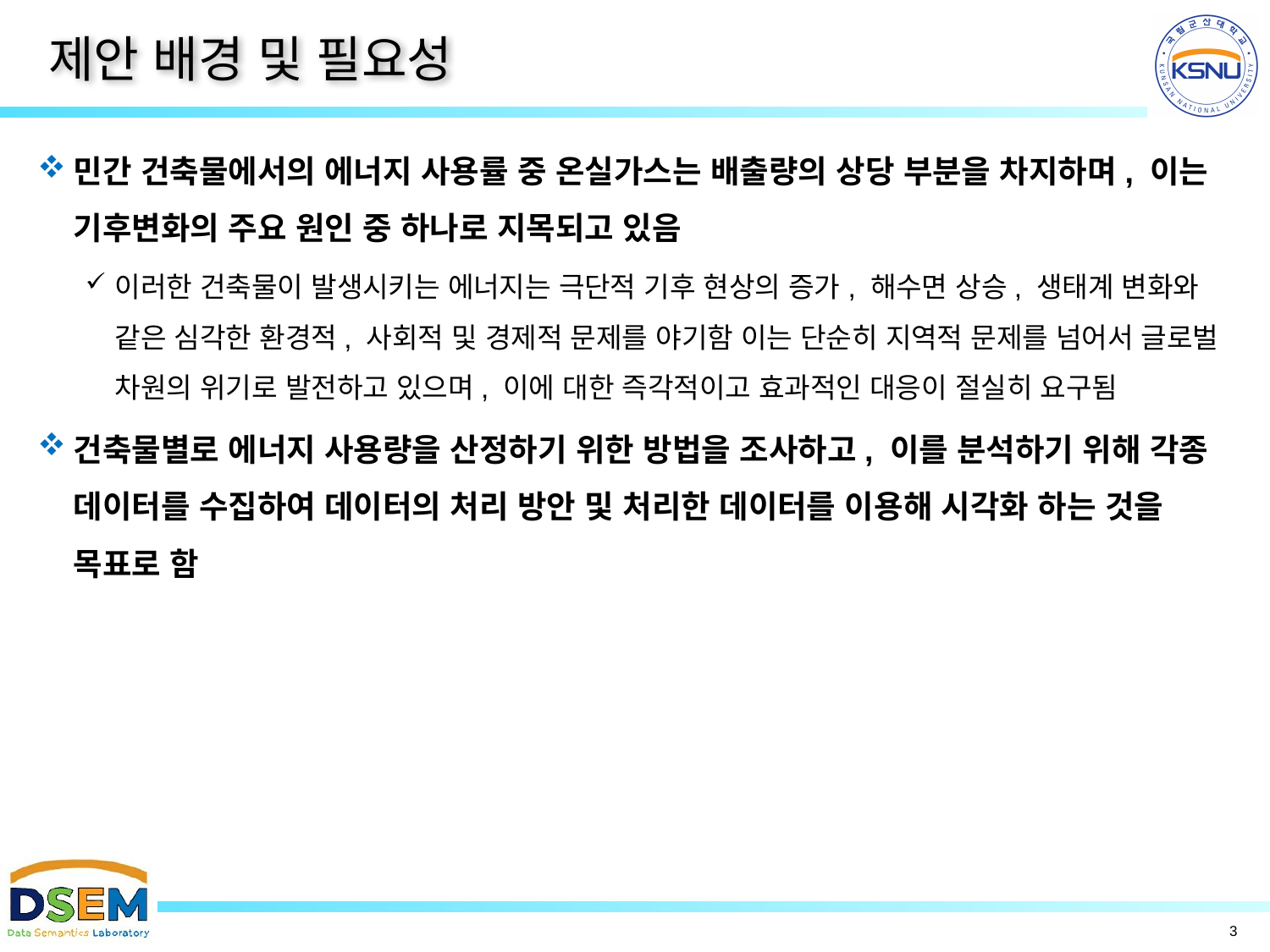

# 제안 배경 및 필요성
민간 건축물에서의 에너지 사용률 중 온실가스는 배출량의 상당 부분을 차지하며, 이는 기후변화의 주요 원인 중 하나로 지목되고 있음
이러한 건축물이 발생시키는 에너지는 극단적 기후 현상의 증가, 해수면 상승, 생태계 변화와 같은 심각한 환경적, 사회적 및 경제적 문제를 야기함 이는 단순히 지역적 문제를 넘어서 글로벌 차원의 위기로 발전하고 있으며, 이에 대한 즉각적이고 효과적인 대응이 절실히 요구됨
건축물별로 에너지 사용량을 산정하기 위한 방법을 조사하고, 이를 분석하기 위해 각종 데이터를 수집하여 데이터의 처리 방안 및 처리한 데이터를 이용해 시각화 하는 것을 목표로 함
3